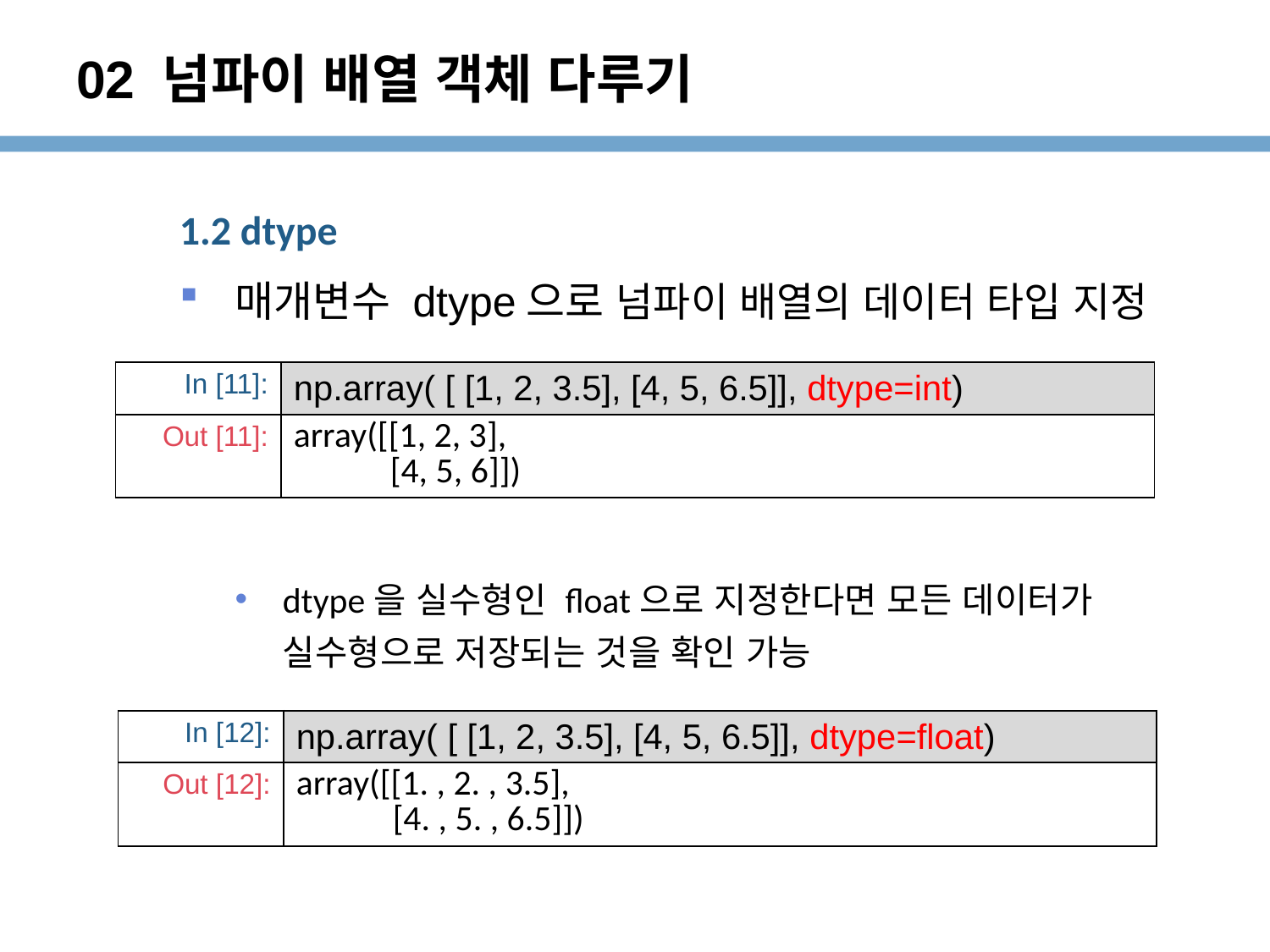

# 02 넘파이 배열 객체 다루기
1.2 dtype
매개변수 dtype으로 넘파이 배열의 데이터 타입 지정

dtype을 실수형인 float으로 지정한다면 모든 데이터가 실수형으로 저장되는 것을 확인 가능
| In [11]: | np.array( [ [1, 2, 3.5], [4, 5, 6.5]], dtype=int) |
| --- | --- |
| Out [11]: | array([[1, 2, 3], [4, 5, 6]]) |
| In [12]: | np.array( [ [1, 2, 3.5], [4, 5, 6.5]], dtype=float) |
| --- | --- |
| Out [12]: | array([[1. , 2. , 3.5], [4. , 5. , 6.5]]) |